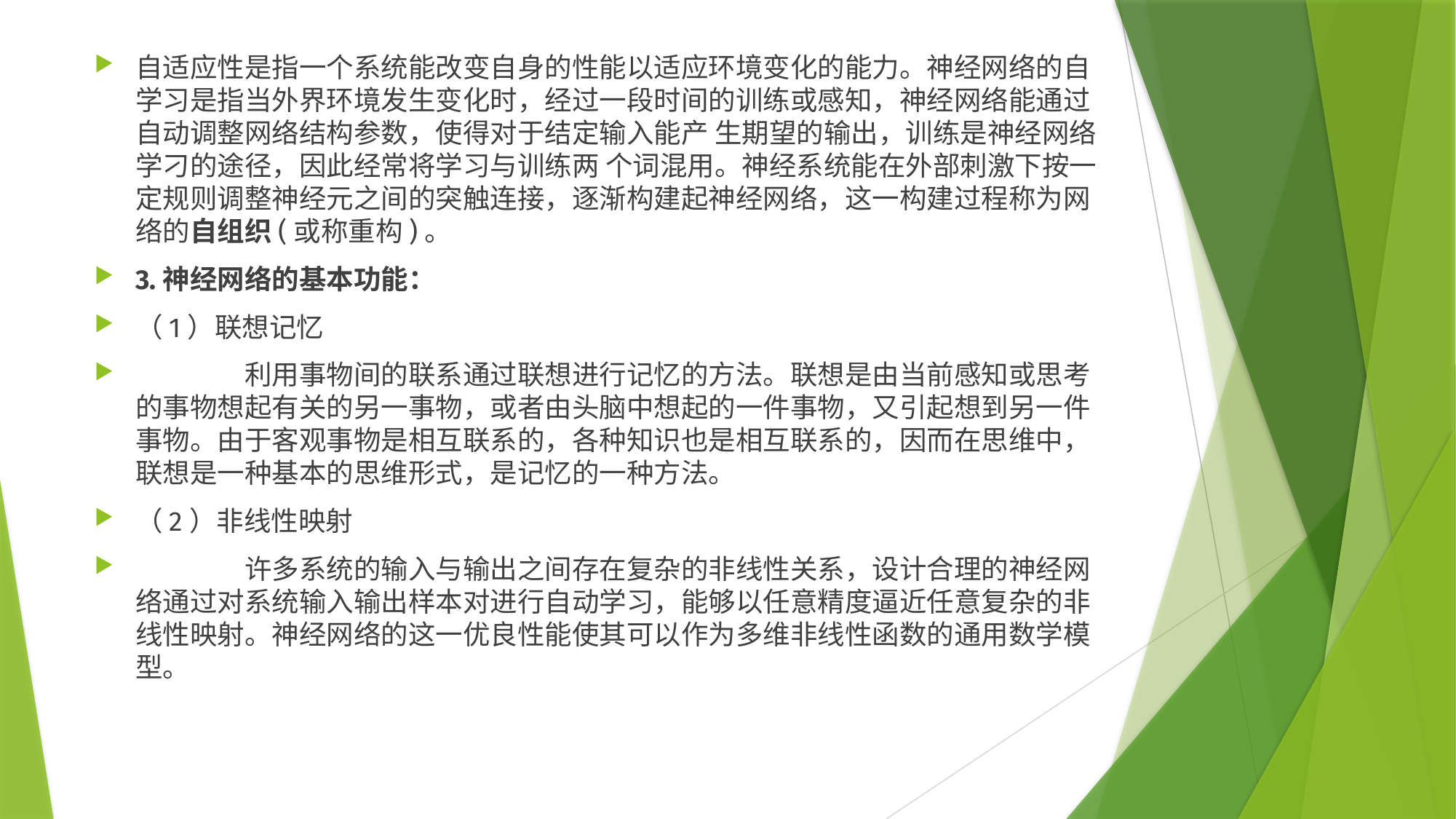

自适应性是指一个系统能改变自身的性能以适应环境变化的能力。神经网络的自学习是指当外界环境发生变化时，经过一段时间的训练或感知，神经网络能通过自动调整网络结构参数，使得对于结定输入能产 生期望的输出，训练是神经网络学刁的途径，因此经常将学习与训练两 个词混用。神经系统能在外部刺激下按一定规则调整神经元之间的突触连接，逐渐构建起神经网络，这一构建过程称为网络的自组织(或称重构)。
3.神经网络的基本功能：
（1）联想记忆
	利用事物间的联系通过联想进行记忆的方法。联想是由当前感知或思考的事物想起有关的另一事物，或者由头脑中想起的一件事物，又引起想到另一件事物。由于客观事物是相互联系的，各种知识也是相互联系的，因而在思维中，联想是一种基本的思维形式，是记忆的一种方法。
（2）非线性映射
	许多系统的输入与输出之间存在复杂的非线性关系，设计合理的神经网络通过对系统输入输出样本对进行自动学习，能够以任意精度逼近任意复杂的非线性映射。神经网络的这一优良性能使其可以作为多维非线性函数的通用数学模型。